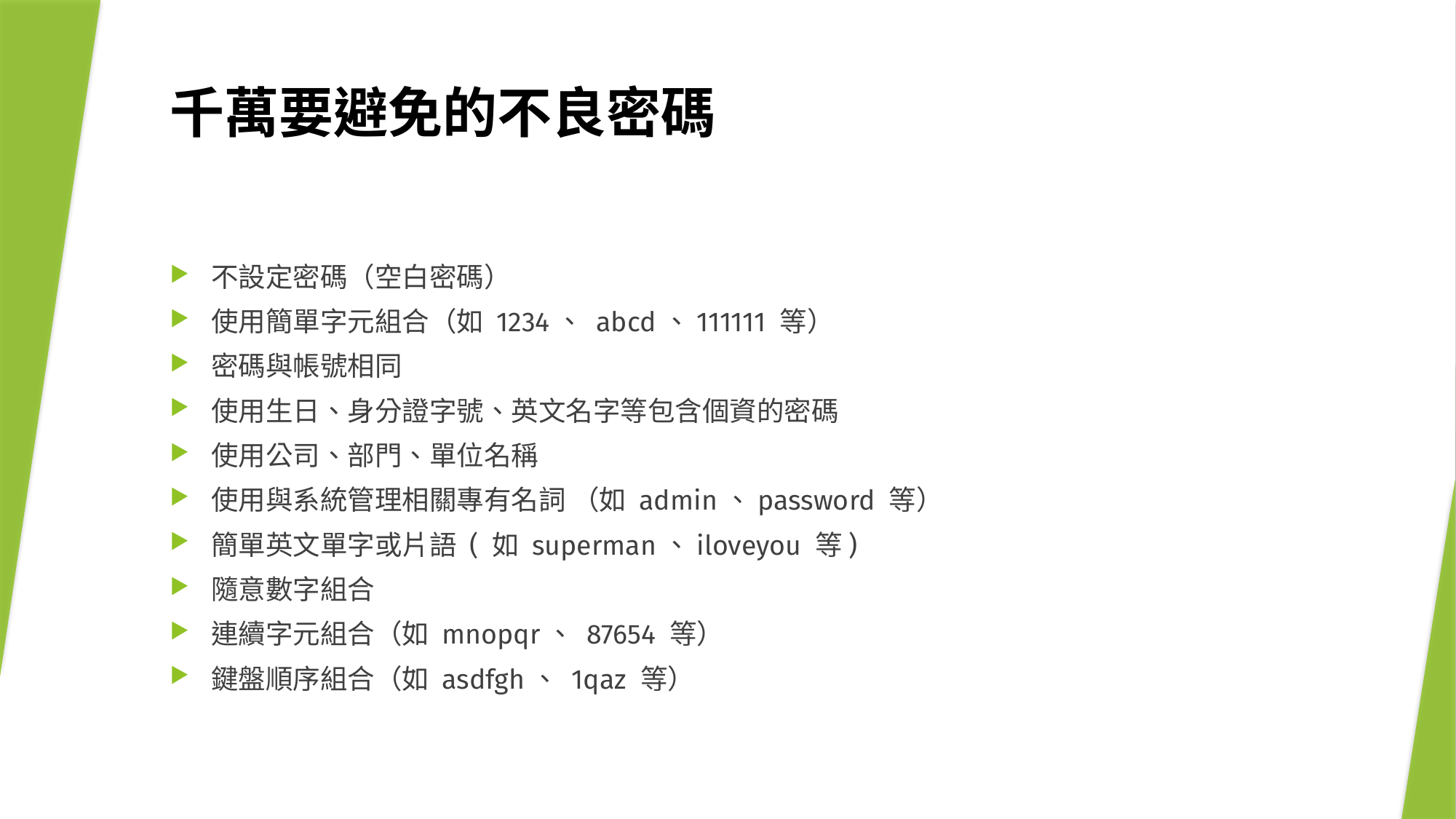

# 千萬要避免的不良密碼
不設定密碼（空白密碼）
使用簡單字元組合（如 1234、 abcd、111111 等）
密碼與帳號相同
使用生日、身分證字號、英文名字等包含個資的密碼
使用公司、部門、單位名稱
使用與系統管理相關專有名詞 （如 admin、password 等）
簡單英文單字或片語 ( 如 superman、iloveyou 等)
隨意數字組合
連續字元組合（如 mnopqr、 87654 等）
鍵盤順序組合（如 asdfgh、 1qaz 等）